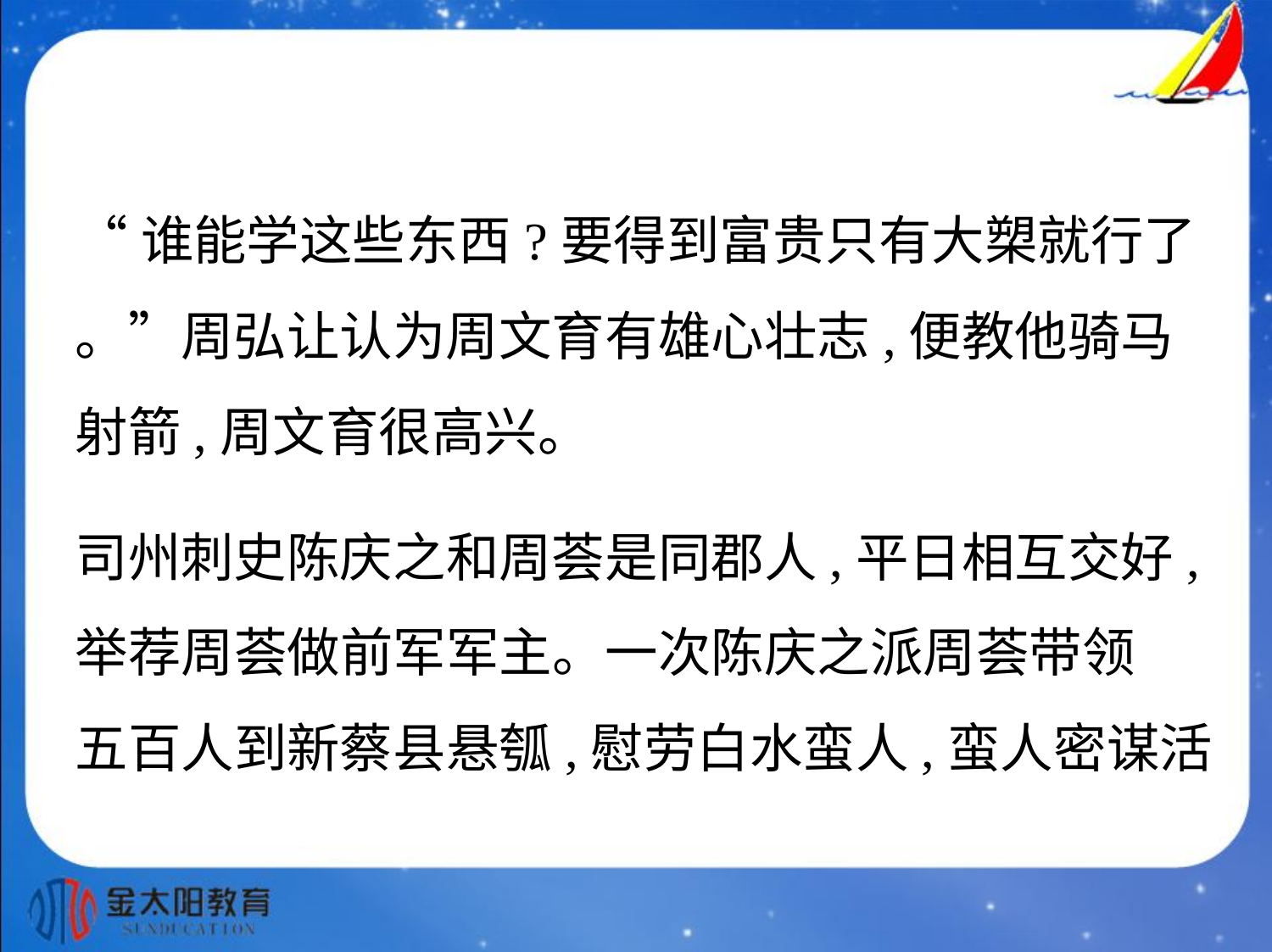

“谁能学这些东西?要得到富贵只有大槊就行了
。”周弘让认为周文育有雄心壮志,便教他骑马
射箭,周文育很高兴。
司州刺史陈庆之和周荟是同郡人,平日相互交好,
举荐周荟做前军军主。一次陈庆之派周荟带领
五百人到新蔡县悬瓠,慰劳白水蛮人,蛮人密谋活